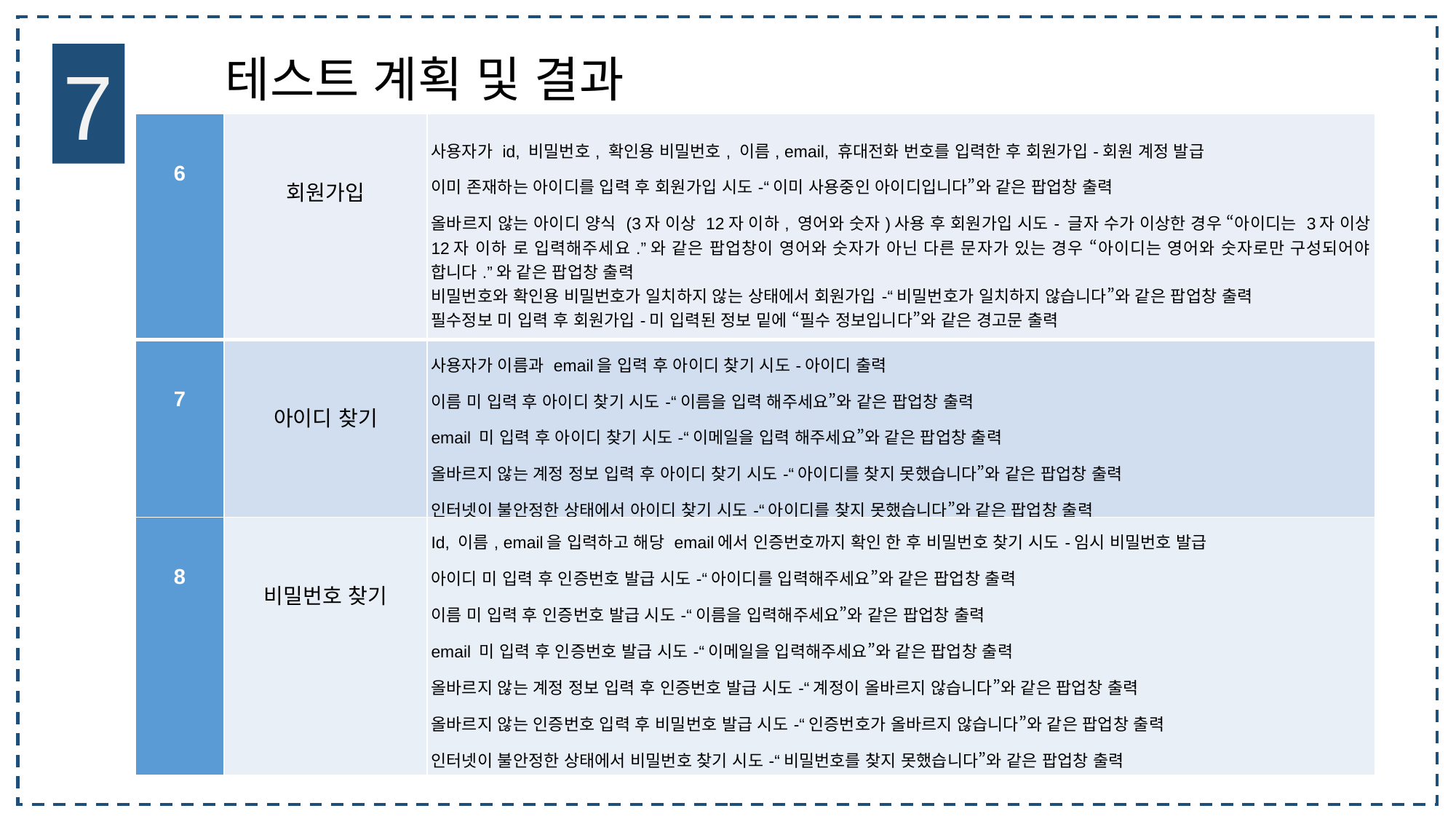

7
테스트 계획 및 결과
| 6 | 회원가입 | 사용자가 id, 비밀번호, 확인용 비밀번호, 이름, email, 휴대전화 번호를 입력한 후 회원가입-회원 계정 발급 이미 존재하는 아이디를 입력 후 회원가입 시도-“이미 사용중인 아이디입니다”와 같은 팝업창 출력 올바르지 않는 아이디 양식 (3자 이상 12자 이하, 영어와 숫자)사용 후 회원가입 시도- 글자 수가 이상한 경우 “아이디는 3자 이상 12자 이하 로 입력해주세요.”와 같은 팝업창이 영어와 숫자가 아닌 다른 문자가 있는 경우 “아이디는 영어와 숫자로만 구성되어야 합니다.”와 같은 팝업창 출력 비밀번호와 확인용 비밀번호가 일치하지 않는 상태에서 회원가입-“비밀번호가 일치하지 않습니다”와 같은 팝업창 출력 필수정보 미 입력 후 회원가입-미 입력된 정보 밑에 “필수 정보입니다”와 같은 경고문 출력 |
| --- | --- | --- |
| 7 | 아이디 찾기 | 사용자가 이름과 email을 입력 후 아이디 찾기 시도-아이디 출력 이름 미 입력 후 아이디 찾기 시도-“이름을 입력 해주세요”와 같은 팝업창 출력 email 미 입력 후 아이디 찾기 시도-“이메일을 입력 해주세요”와 같은 팝업창 출력 올바르지 않는 계정 정보 입력 후 아이디 찾기 시도-“아이디를 찾지 못했습니다”와 같은 팝업창 출력 인터넷이 불안정한 상태에서 아이디 찾기 시도-“아이디를 찾지 못했습니다”와 같은 팝업창 출력 |
| 8 | 비밀번호 찾기 | Id, 이름, email을 입력하고 해당 email에서 인증번호까지 확인 한 후 비밀번호 찾기 시도-임시 비밀번호 발급 아이디 미 입력 후 인증번호 발급 시도-“아이디를 입력해주세요”와 같은 팝업창 출력 이름 미 입력 후 인증번호 발급 시도-“이름을 입력해주세요”와 같은 팝업창 출력 email 미 입력 후 인증번호 발급 시도-“이메일을 입력해주세요”와 같은 팝업창 출력 올바르지 않는 계정 정보 입력 후 인증번호 발급 시도-“계정이 올바르지 않습니다”와 같은 팝업창 출력 올바르지 않는 인증번호 입력 후 비밀번호 발급 시도-“인증번호가 올바르지 않습니다”와 같은 팝업창 출력 인터넷이 불안정한 상태에서 비밀번호 찾기 시도-“비밀번호를 찾지 못했습니다”와 같은 팝업창 출력 |